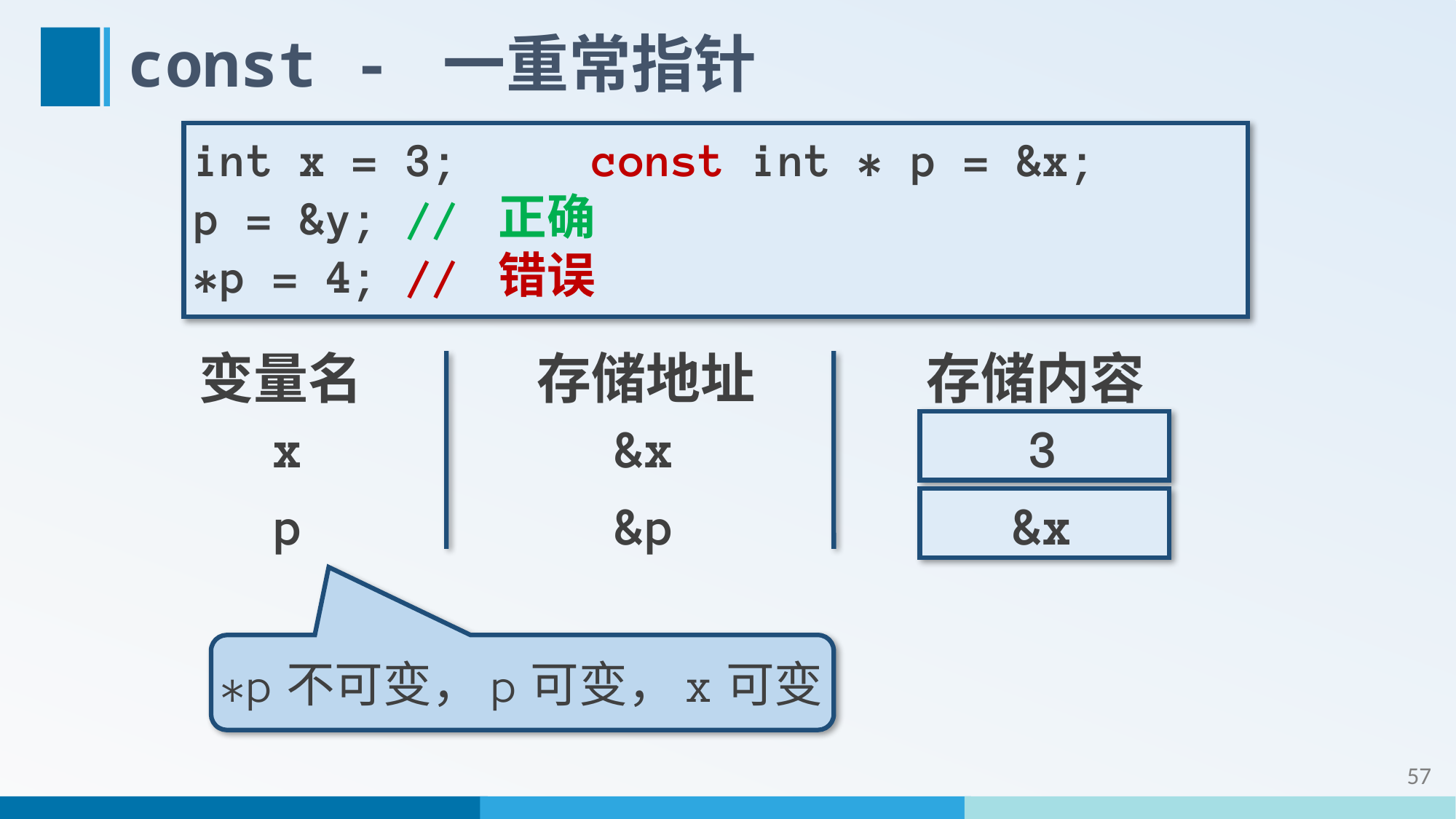

# const - 一重常指针
int x = 3;     const int * p = &x;
p = &y; // 正确
*p = 4; // 错误
变量名
存储地址
存储内容

x
&x
3
p
&p
&x
*p不可变，p可变，x可变